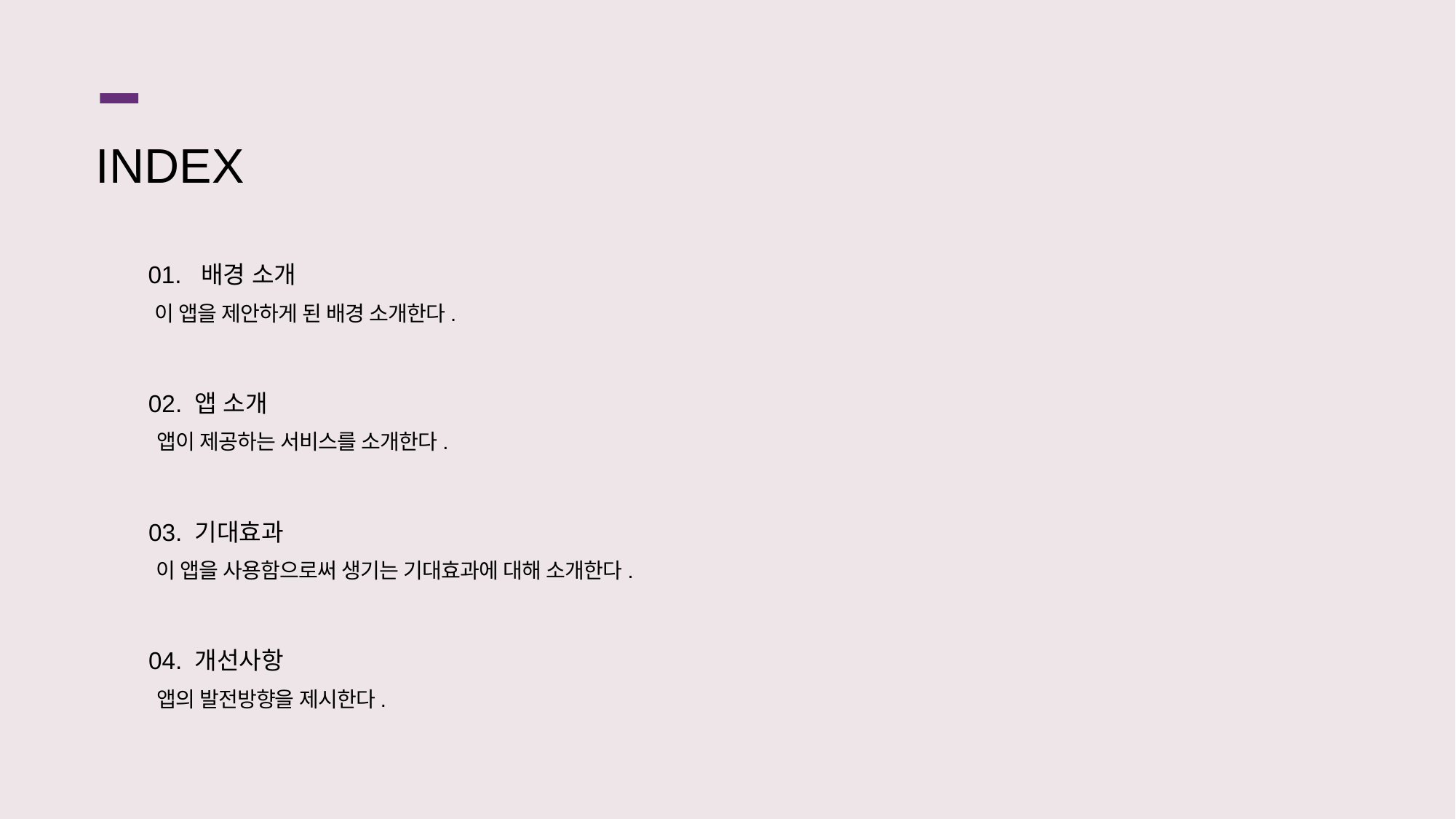

INDEX
01.  배경 소개
이 앱을 제안하게 된 배경 소개한다.
02. 앱 소개
앱이 제공하는 서비스를 소개한다.
03. 기대효과
이 앱을 사용함으로써 생기는 기대효과에 대해 소개한다.
04. 개선사항
앱의 발전방향을 제시한다.